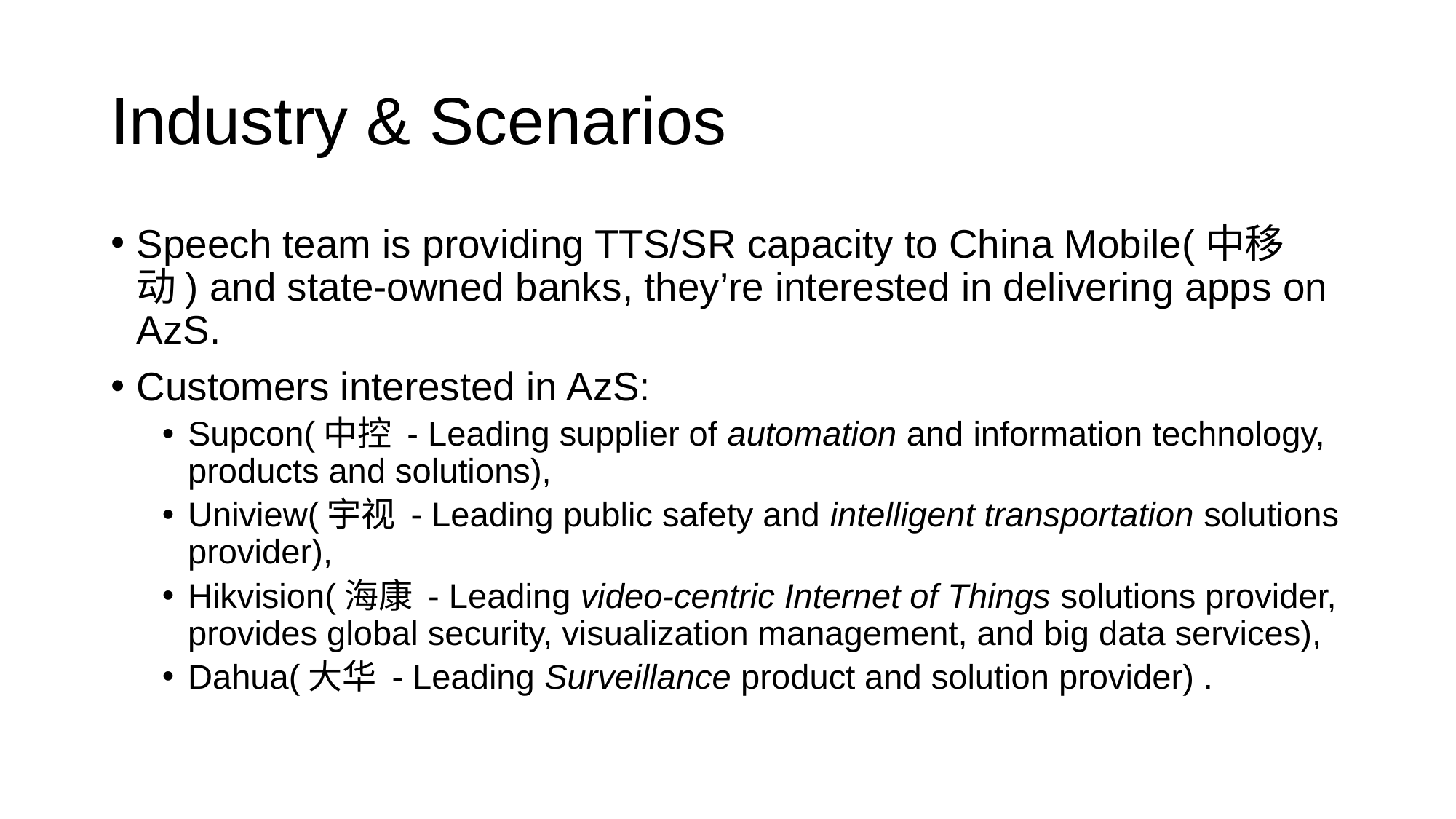

# Industry & Scenarios
Speech team is providing TTS/SR capacity to China Mobile(中移动) and state-owned banks, they’re interested in delivering apps on AzS.
Customers interested in AzS:
Supcon(中控 - Leading supplier of automation and information technology, products and solutions),
Uniview(宇视 - Leading public safety and intelligent transportation solutions provider),
Hikvision(海康 - Leading video-centric Internet of Things solutions provider, provides global security, visualization management, and big data services),
Dahua(大华 - Leading Surveillance product and solution provider) .